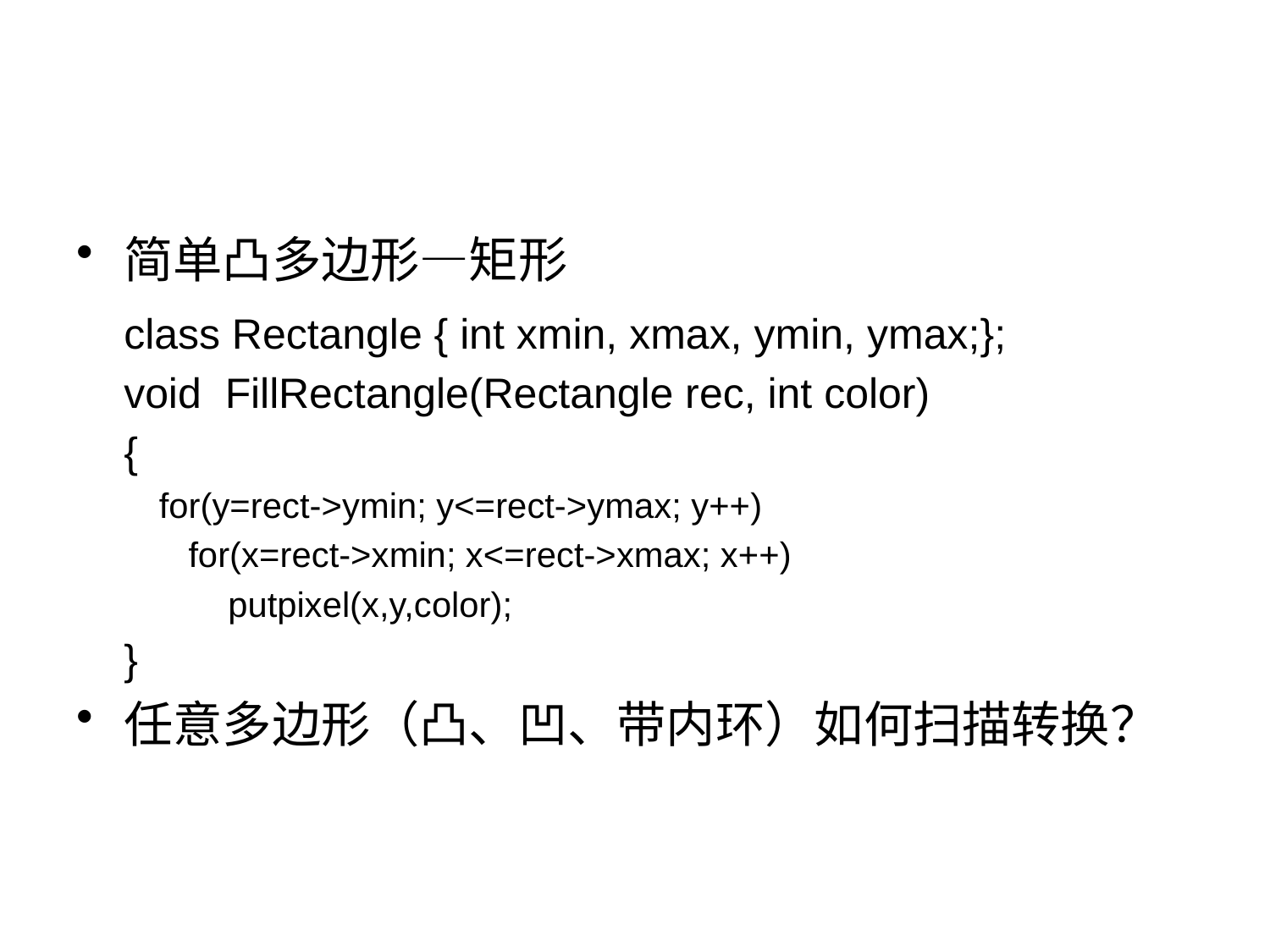

简单凸多边形—矩形
	class Rectangle { int xmin, xmax, ymin, ymax;};
	void  FillRectangle(Rectangle rec, int color)
	{
  for(y=rect->ymin; y<=rect->ymax; y++)
     for(x=rect->xmin; x<=rect->xmax; x++)
	     putpixel(x,y,color);
	}
任意多边形（凸、凹、带内环）如何扫描转换？